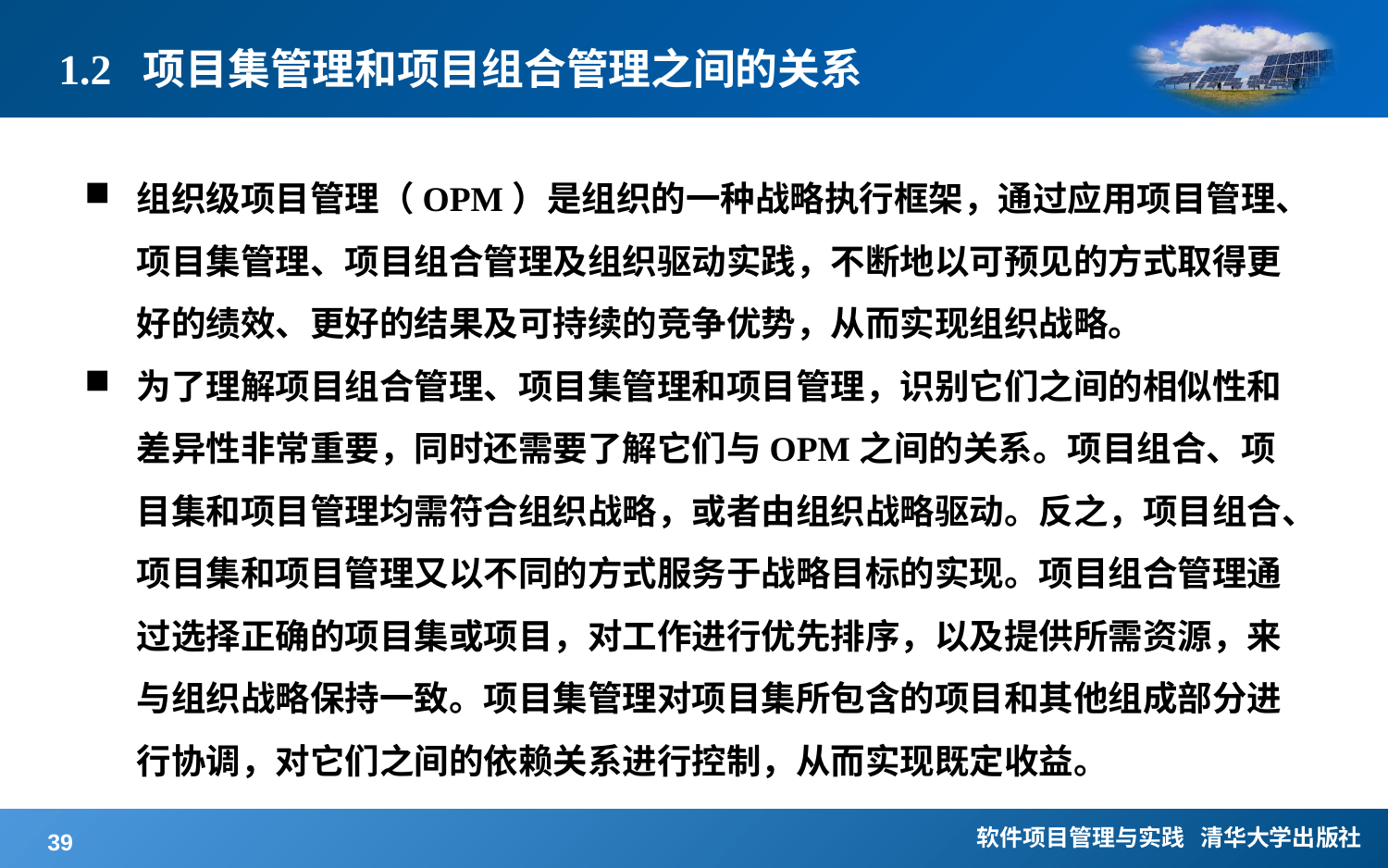

# 1.2  项目集管理和项目组合管理之间的关系
组织级项目管理（OPM）是组织的一种战略执行框架，通过应用项目管理、项目集管理、项目组合管理及组织驱动实践，不断地以可预见的方式取得更好的绩效、更好的结果及可持续的竞争优势，从而实现组织战略。
为了理解项目组合管理、项目集管理和项目管理，识别它们之间的相似性和差异性非常重要，同时还需要了解它们与OPM之间的关系。项目组合、项目集和项目管理均需符合组织战略，或者由组织战略驱动。反之，项目组合、项目集和项目管理又以不同的方式服务于战略目标的实现。项目组合管理通过选择正确的项目集或项目，对工作进行优先排序，以及提供所需资源，来与组织战略保持一致。项目集管理对项目集所包含的项目和其他组成部分进行协调，对它们之间的依赖关系进行控制，从而实现既定收益。